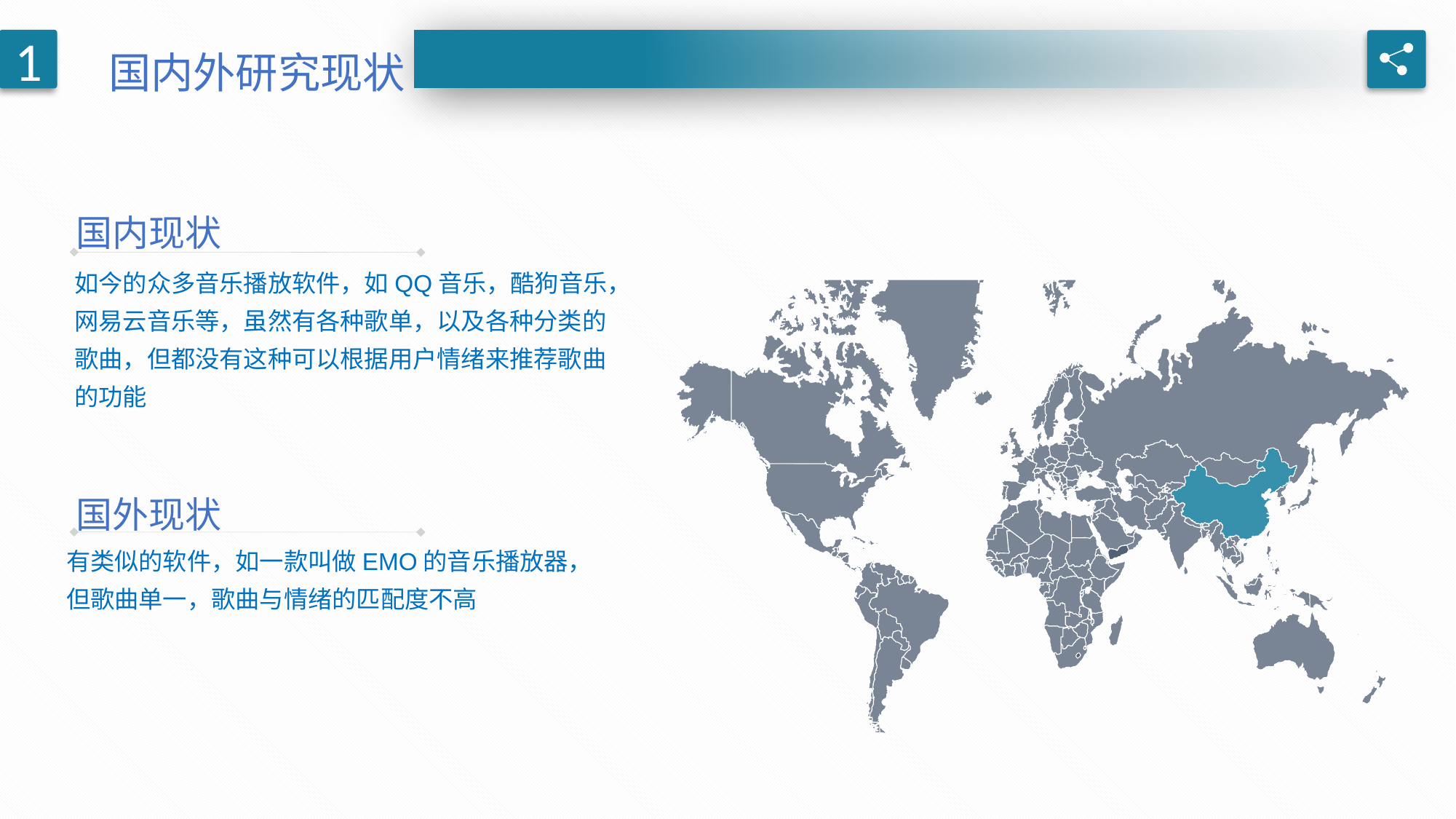

国内外研究现状
1

国内现状
如今的众多音乐播放软件，如QQ音乐，酷狗音乐，网易云音乐等，虽然有各种歌单，以及各种分类的歌曲，但都没有这种可以根据用户情绪来推荐歌曲的功能

国外现状
有类似的软件，如一款叫做EMO的音乐播放器，但歌曲单一，歌曲与情绪的匹配度不高